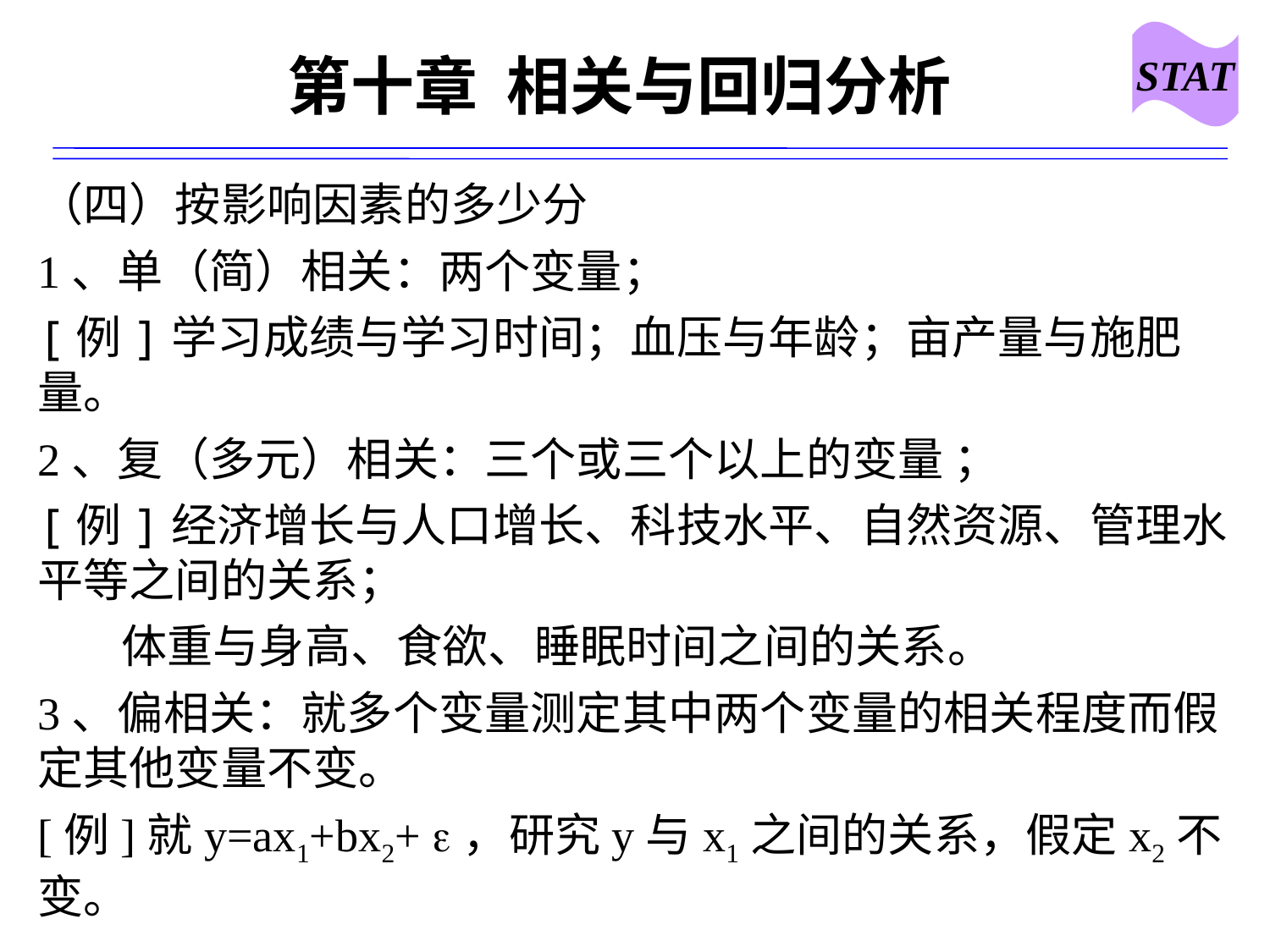

STAT
# 第十章  相关与回归分析

（四）按影响因素的多少分
1、单（简）相关：两个变量；
[例]学习成绩与学习时间；血压与年龄；亩产量与施肥量。
2、复（多元）相关：三个或三个以上的变量 ；
[例]经济增长与人口增长、科技水平、自然资源、管理水平等之间的关系；
       体重与身高、食欲、睡眠时间之间的关系。
3、偏相关：就多个变量测定其中两个变量的相关程度而假定其他变量不变。
[例]就y=ax1+bx2+ ε，研究y与x1之间的关系，假定x2不变。